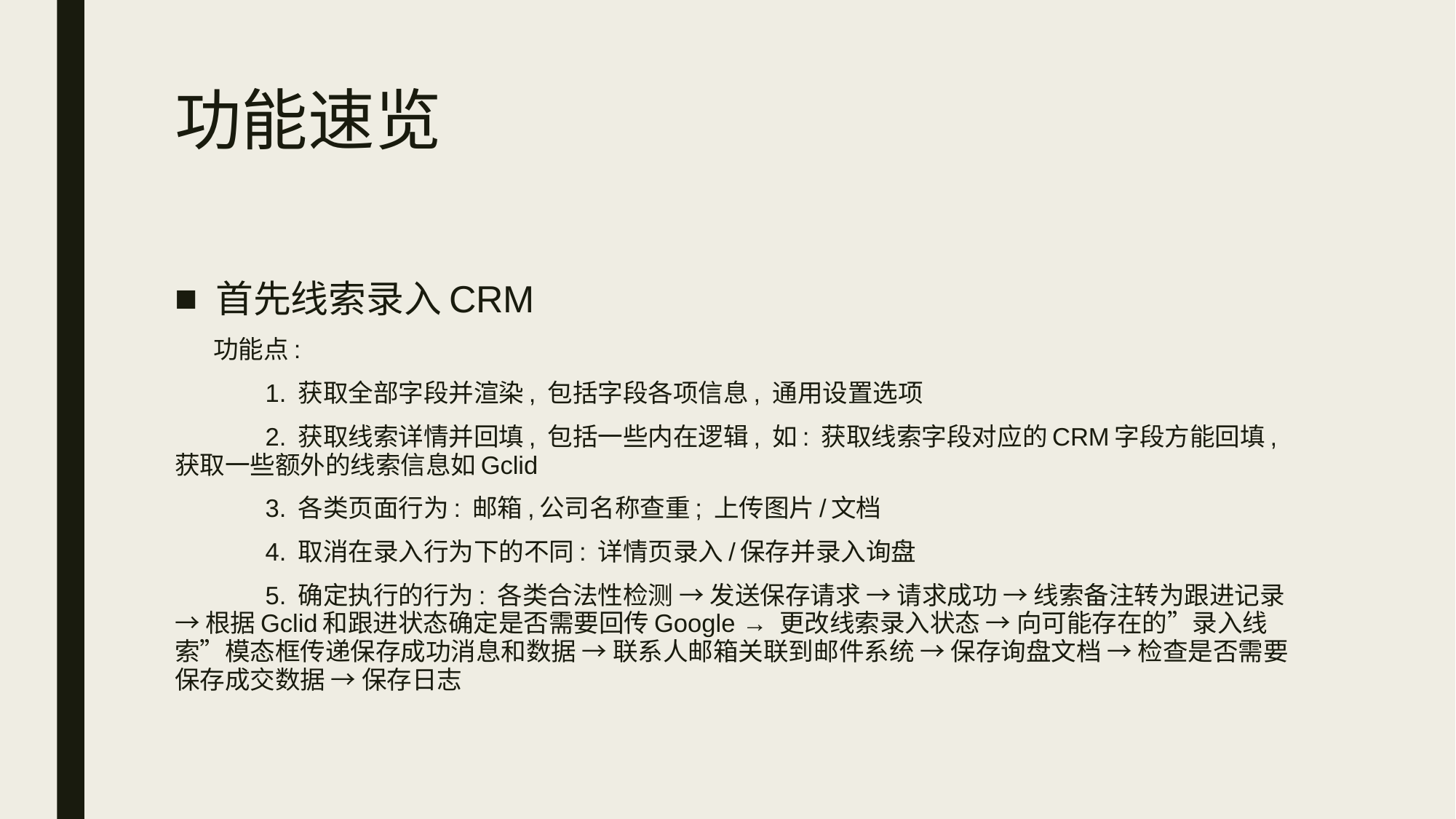

# 功能速览
首先线索录入CRM
      功能点:
	1. 获取全部字段并渲染, 包括字段各项信息, 通用设置选项
	2. 获取线索详情并回填, 包括一些内在逻辑, 如: 获取线索字段对应的CRM字段方能回填, 获取一些额外的线索信息如Gclid
	3. 各类页面行为: 邮箱,公司名称查重; 上传图片/文档
	4. 取消在录入行为下的不同: 详情页录入/保存并录入询盘
	5. 确定执行的行为: 各类合法性检测 → 发送保存请求 → 请求成功 → 线索备注转为跟进记录 → 根据Gclid和跟进状态确定是否需要回传Google → 更改线索录入状态 → 向可能存在的”录入线索”模态框传递保存成功消息和数据 → 联系人邮箱关联到邮件系统 → 保存询盘文档 → 检查是否需要保存成交数据 → 保存日志